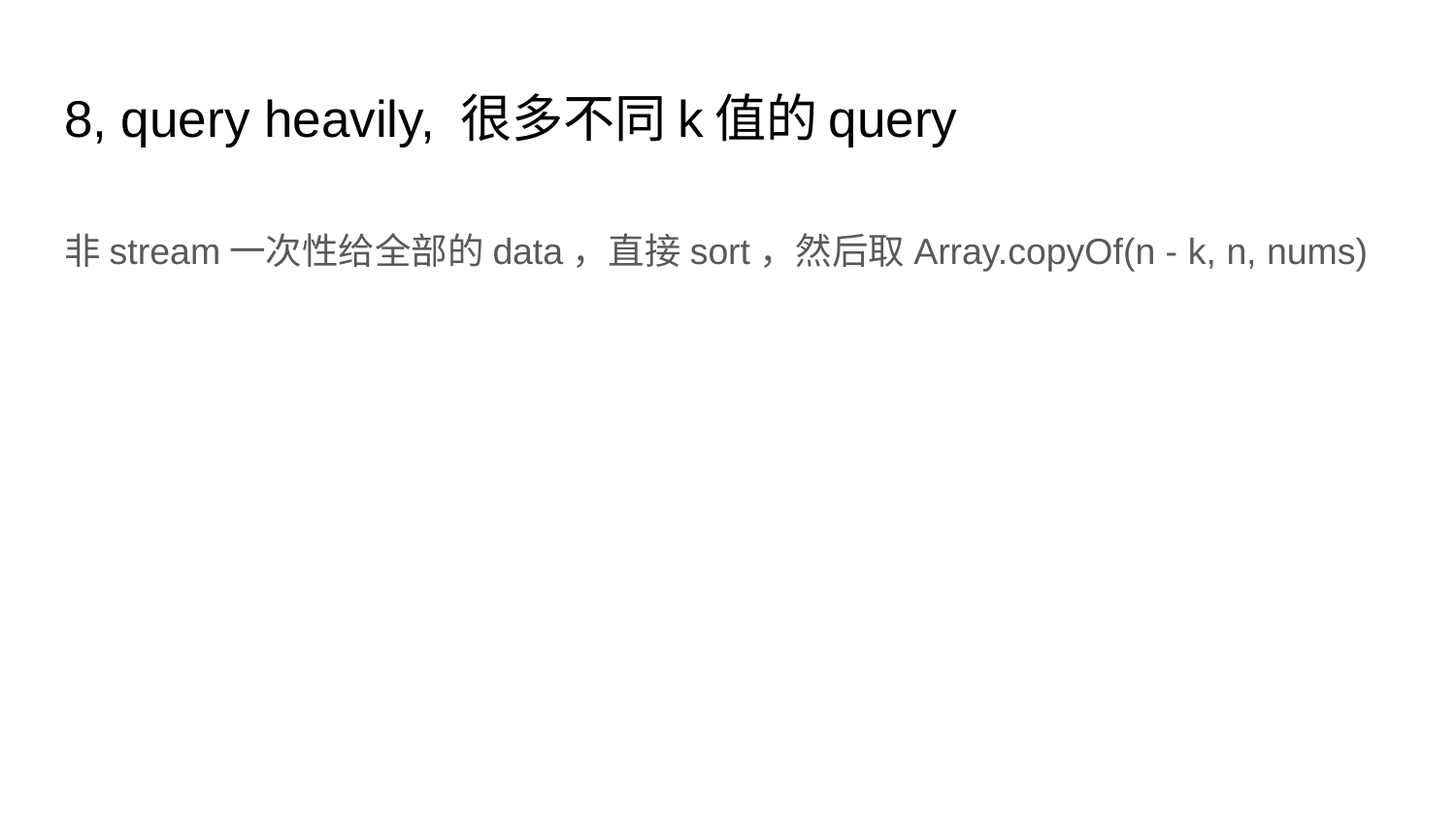

# 8, query heavily, 很多不同k值的query
非stream一次性给全部的data，直接sort，然后取Array.copyOf(n - k, n, nums)